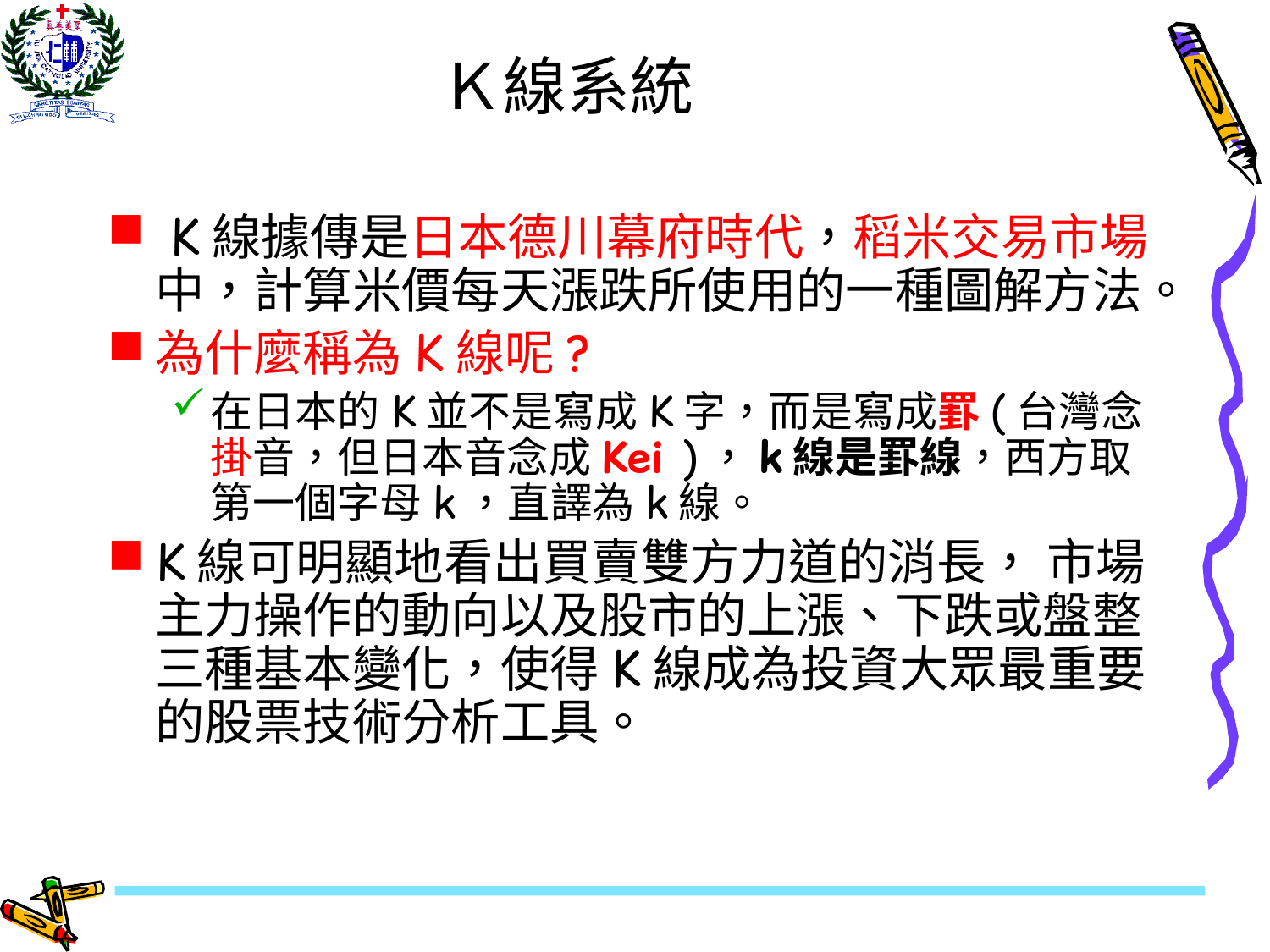

# Ｋ線系統
 K線據傳是日本德川幕府時代，稻米交易市場中，計算米價每天漲跌所使用的一種圖解方法。
為什麼稱為K線呢?
在日本的K並不是寫成K字，而是寫成罫(台灣念掛音，但日本音念成Kei )，k線是罫線，西方取第一個字母k，直譯為k線。
K線可明顯地看出買賣雙方力道的消長， 市場主力操作的動向以及股市的上漲、下跌或盤整三種基本變化，使得K線成為投資大眾最重要的股票技術分析工具。